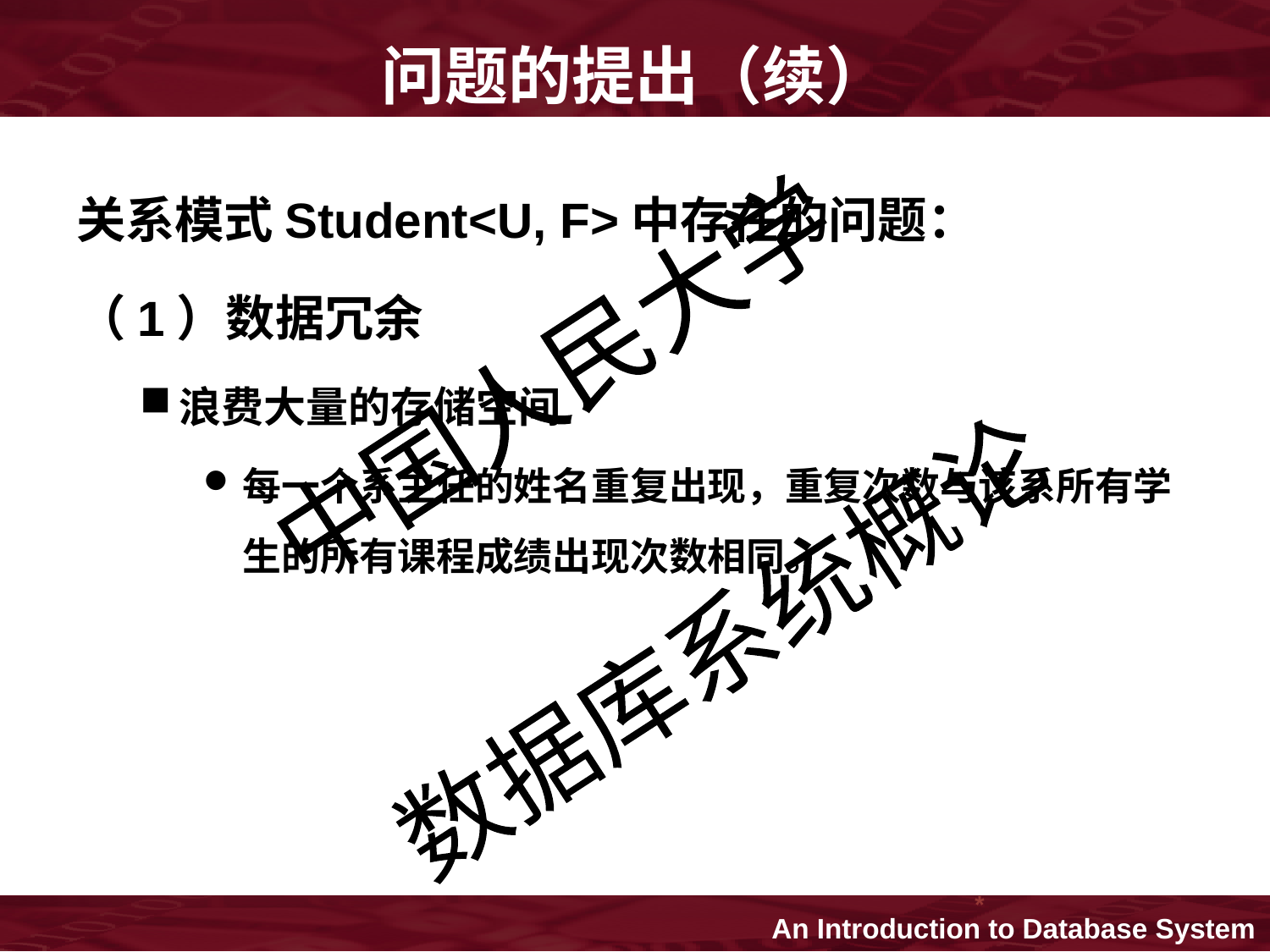

问题的提出（续）
关系模式Student<U, F>中存在的问题：
（1）数据冗余
浪费大量的存储空间
每一个系主任的姓名重复出现，重复次数与该系所有学生的所有课程成绩出现次数相同。

*